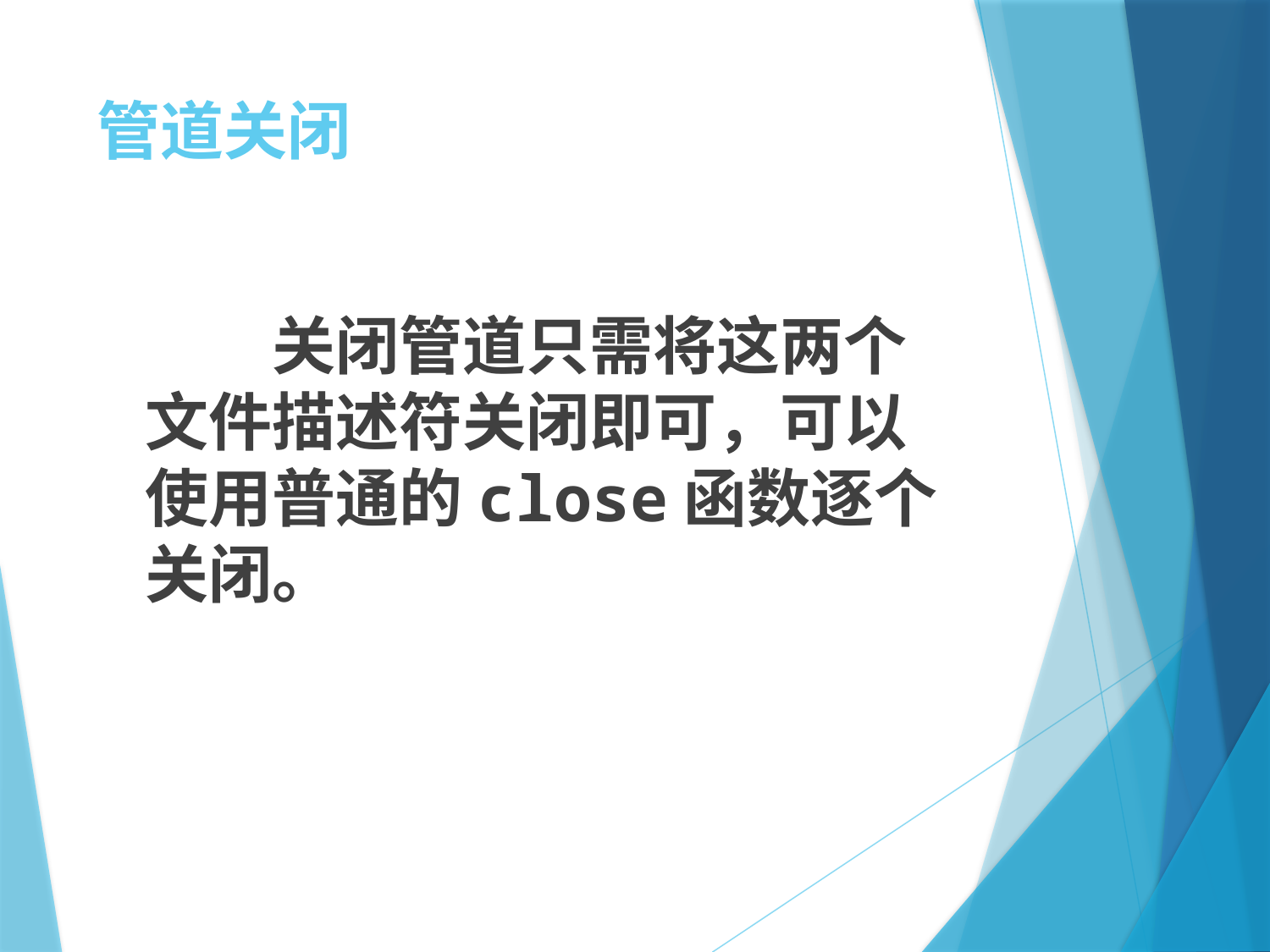

# 管道关闭
		关闭管道只需将这两个文件描述符关闭即可，可以使用普通的close函数逐个关闭。